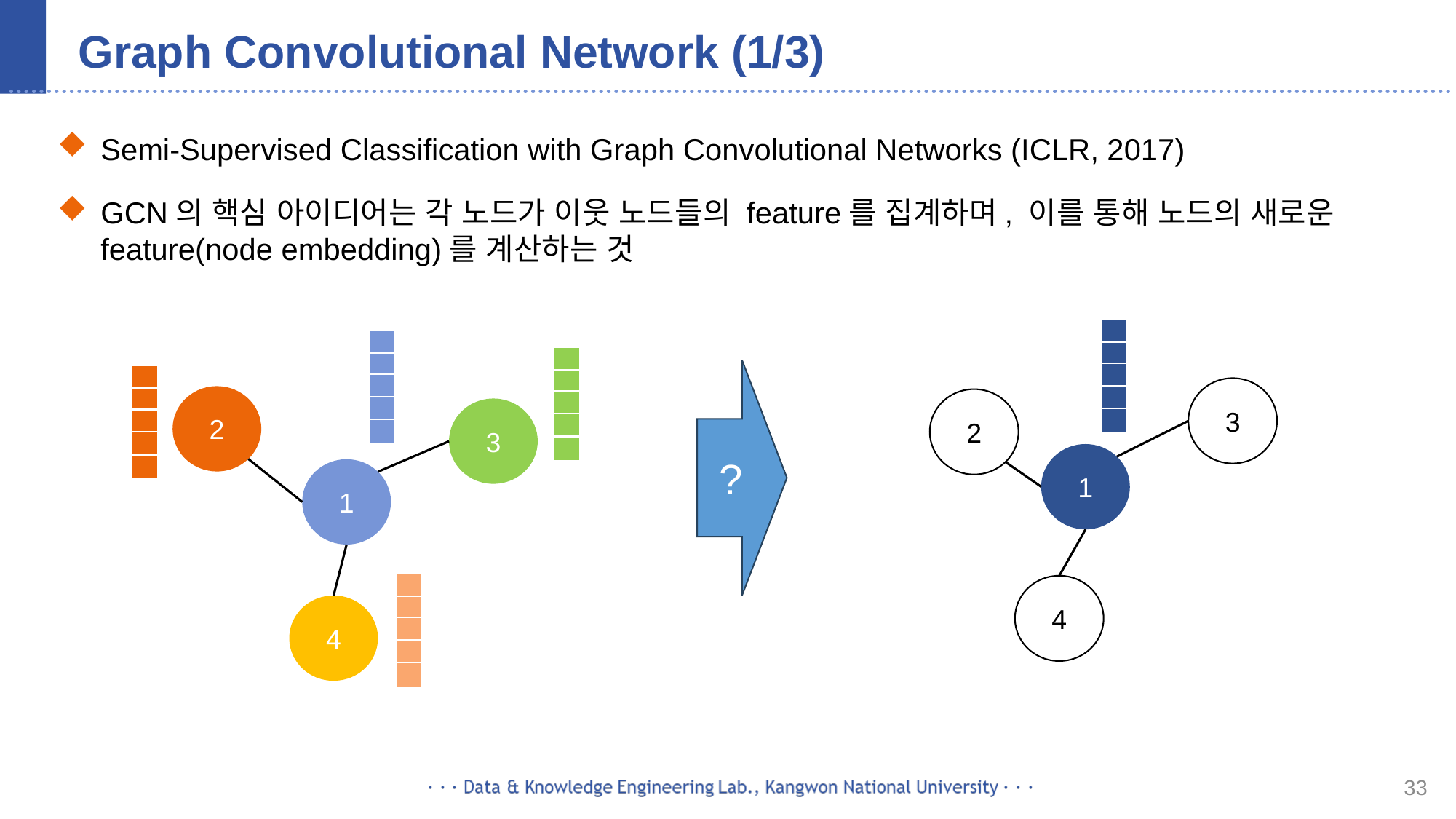

# Graph Convolutional Network (1/3)
Semi-Supervised Classification with Graph Convolutional Networks (ICLR, 2017)
GCN의 핵심 아이디어는 각 노드가 이웃 노드들의 feature를 집계하며, 이를 통해 노드의 새로운 feature(node embedding)를 계산하는 것

?

3

2

2

3

1

1

4
4

33